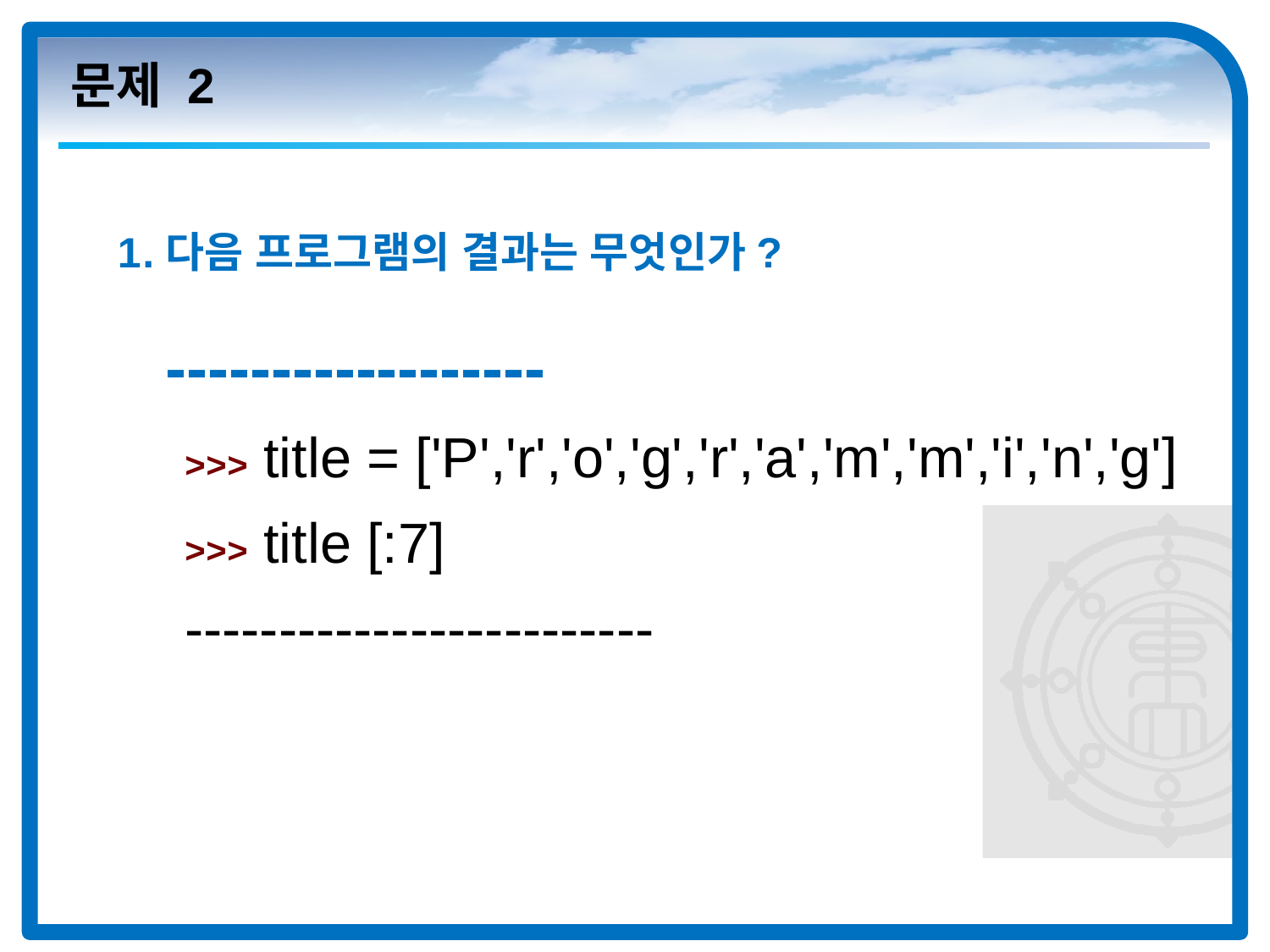

# 문제 2

다음 프로그램의 결과는 무엇인가?
------------------
>>> title = ['P','r','o','g','r','a','m','m','i','n','g']
>>> title [:7]
-------------------------